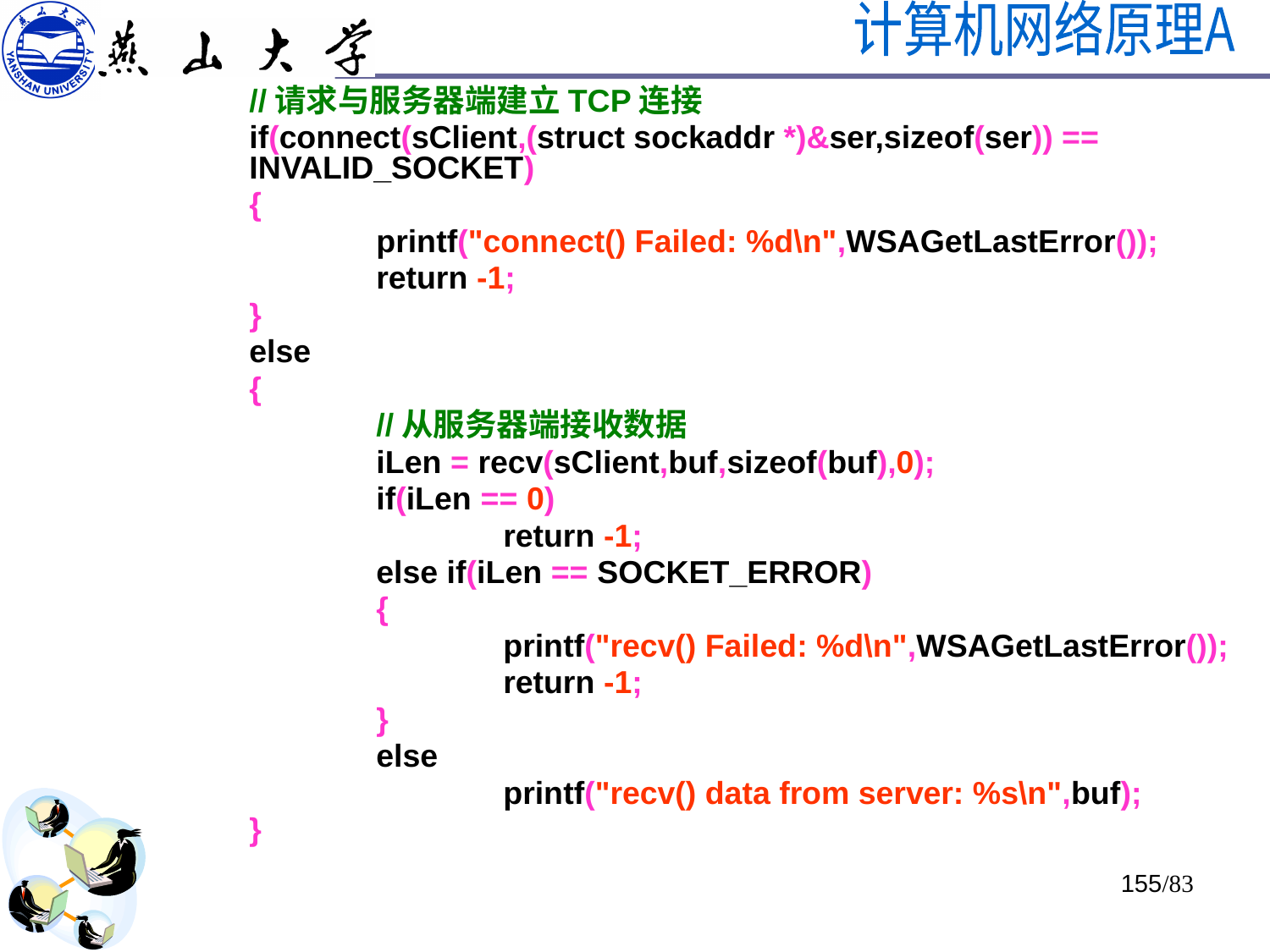

//请求与服务器端建立TCP连接
	if(connect(sClient,(struct sockaddr *)&ser,sizeof(ser)) == INVALID_SOCKET)
	{
		printf("connect() Failed: %d\n",WSAGetLastError());
		return -1;
	}
	else
	{
		//从服务器端接收数据
		iLen = recv(sClient,buf,sizeof(buf),0);
		if(iLen == 0)
			return -1;
		else if(iLen == SOCKET_ERROR)
		{
			printf("recv() Failed: %d\n",WSAGetLastError());
			return -1;
		}
		else
			printf("recv() data from server: %s\n",buf);
	}
155/83